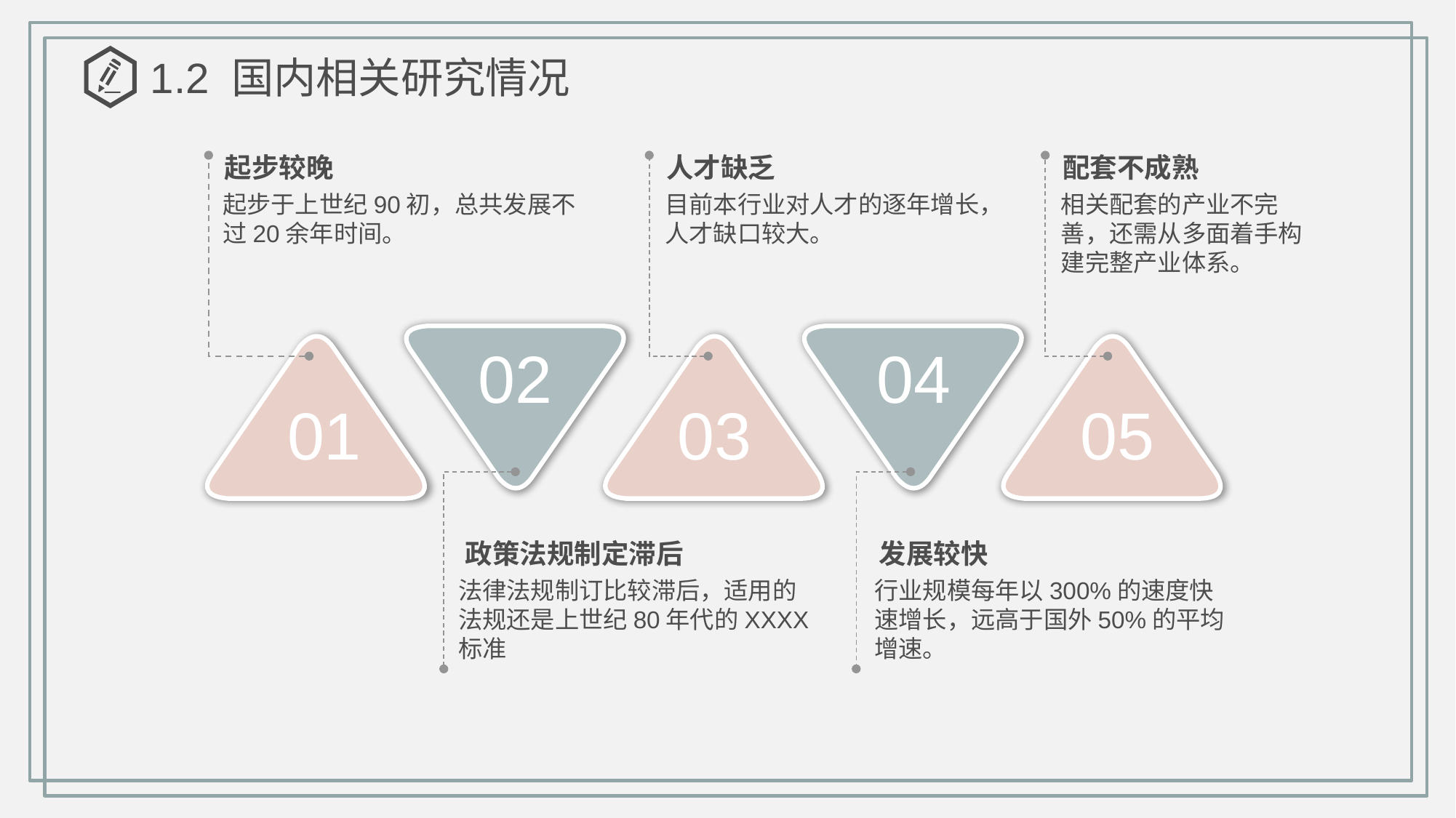

1.2 国内相关研究情况
起步较晚
人才缺乏
配套不成熟

起步于上世纪90初，总共发展不过20余年时间。
目前本行业对人才的逐年增长，人才缺口较大。
相关配套的产业不完善，还需从多面着手构建完整产业体系。

02
04

01
03
05

政策法规制定滞后
发展较快
法律法规制订比较滞后，适用的法规还是上世纪80年代的XXXX标准
行业规模每年以300%的速度快速增长，远高于国外50%的平均增速。